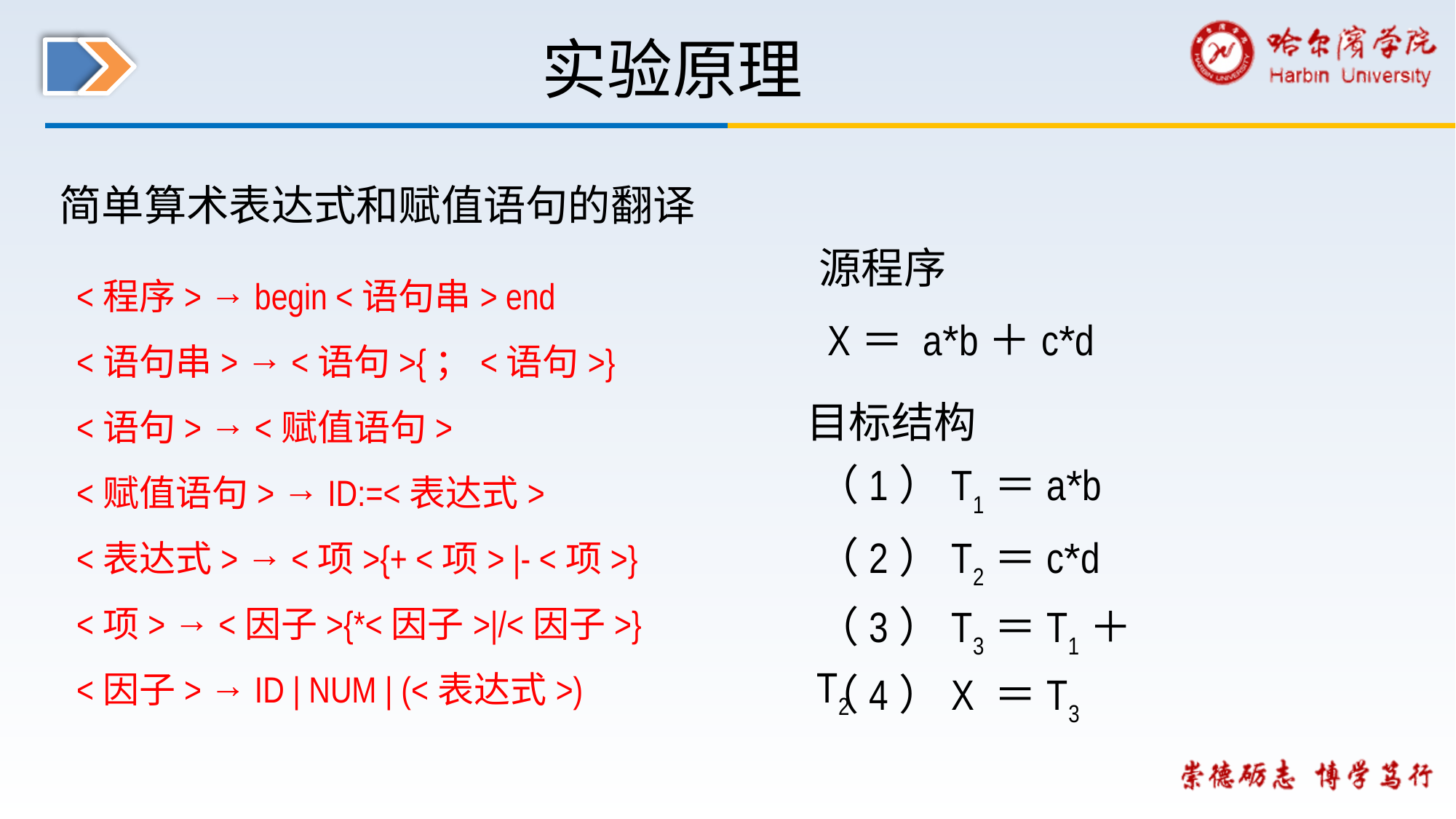

# 实验原理
简单算术表达式和赋值语句的翻译
  源程序
<程序> → begin <语句串> end
<语句串> → <语句>{；<语句>}
<语句> → <赋值语句>
<赋值语句> → ID:=<表达式>
<表达式> → <项>{+ <项> |- <项>}
<项> → <因子>{*<因子>|/<因子>}
<因子> → ID | NUM | (<表达式>)
 X＝ a*b＋c*d
目标结构
（1）T1＝a*b
（2）T2＝c*d
（3）T3＝T1＋T2
（4）X ＝T3